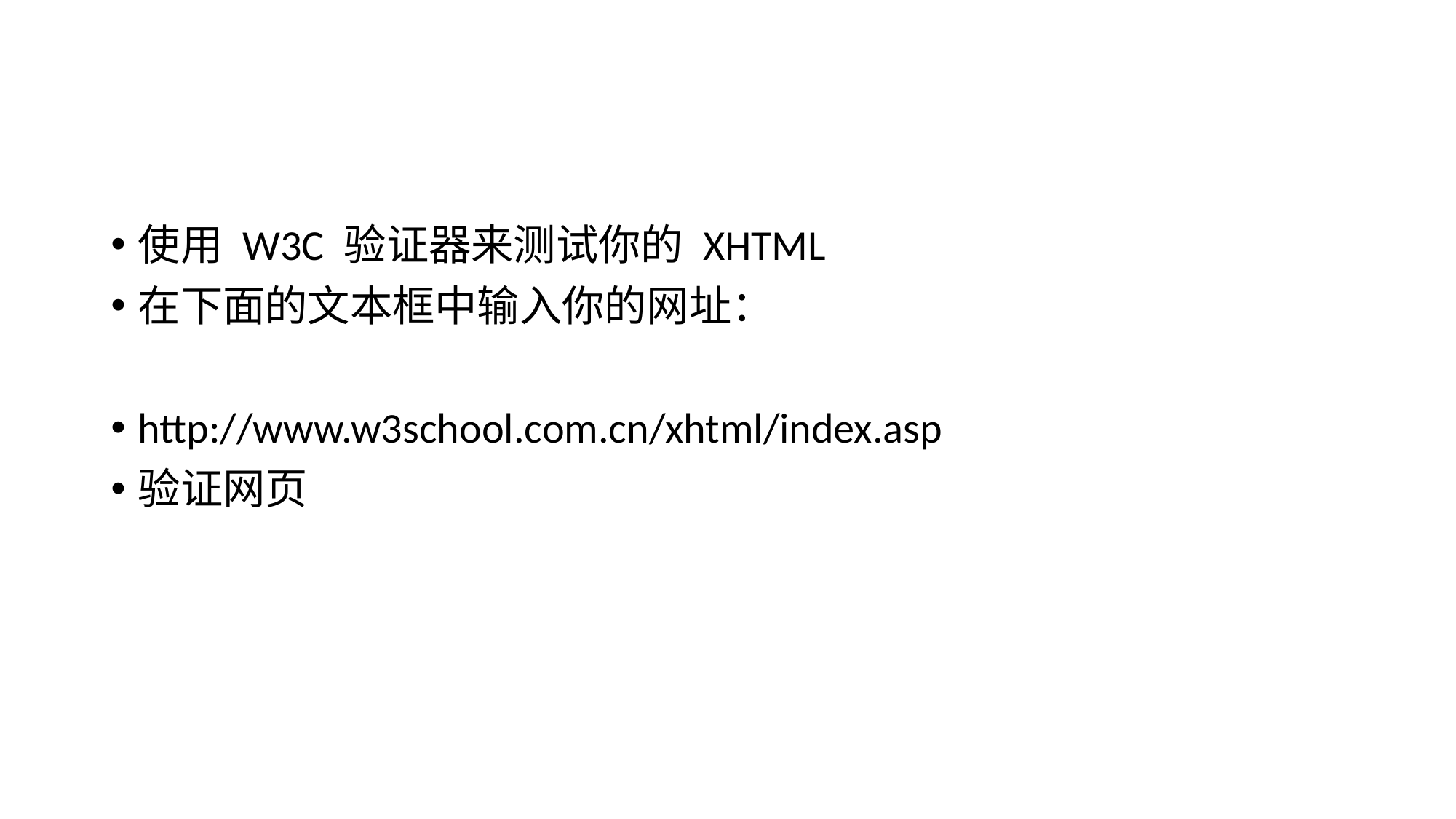

#
使用 W3C 验证器来测试你的 XHTML
在下面的文本框中输入你的网址：

http://www.w3school.com.cn/xhtml/index.asp
验证网页